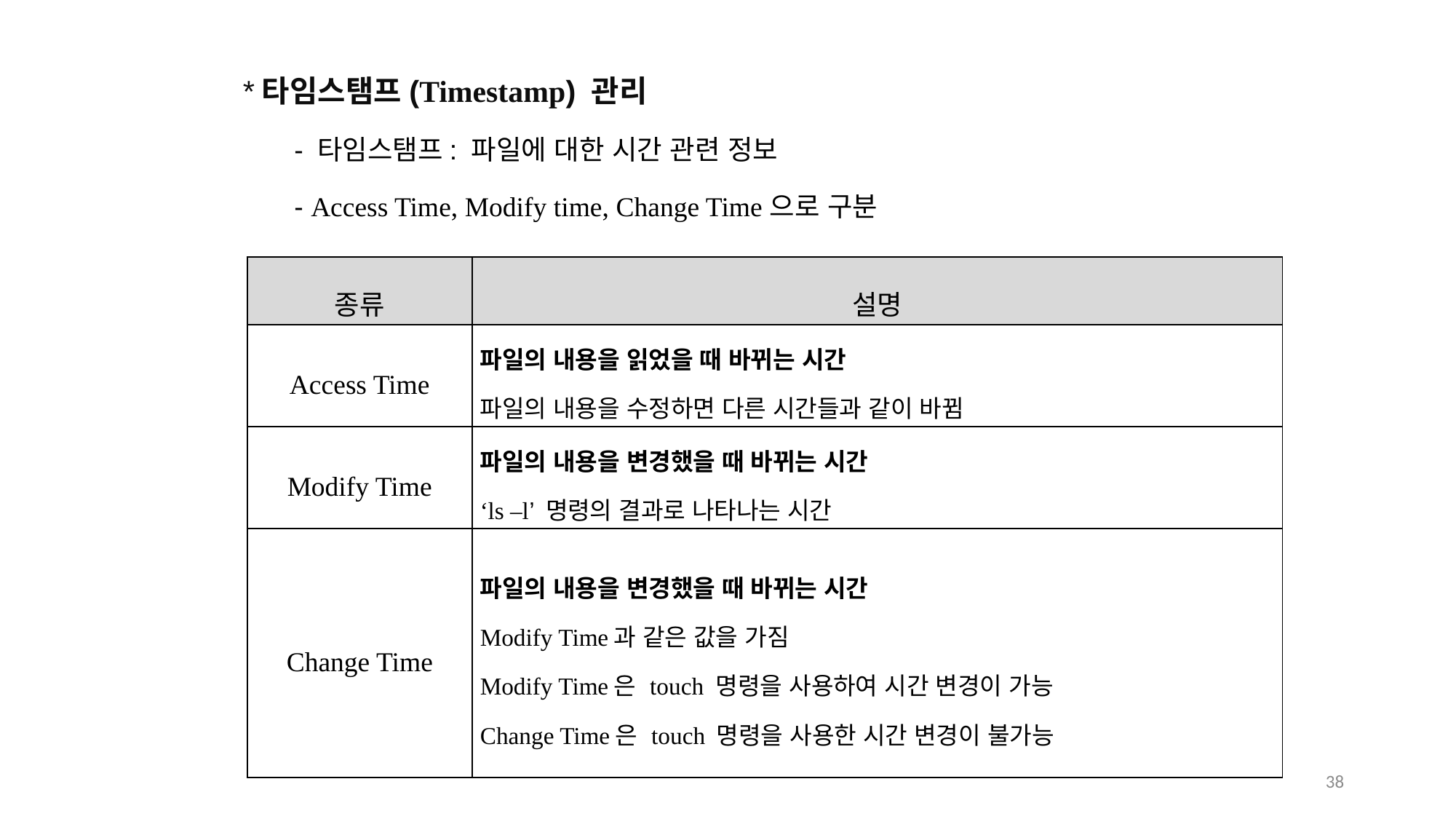

*타임스탬프(Timestamp) 관리
   - 타임스탬프: 파일에 대한 시간 관련 정보
   - Access Time, Modify time, Change Time으로 구분
| 종류 | 설명 |
| --- | --- |
| Access Time | 파일의 내용을 읽었을 때 바뀌는 시간 파일의 내용을 수정하면 다른 시간들과 같이 바뀜 |
| Modify Time | 파일의 내용을 변경했을 때 바뀌는 시간 ‘ls –l’ 명령의 결과로 나타나는 시간 |
| Change Time | 파일의 내용을 변경했을 때 바뀌는 시간 Modify Time과 같은 값을 가짐 Modify Time은 touch 명령을 사용하여 시간 변경이 가능 Change Time은 touch 명령을 사용한 시간 변경이 불가능 |
38